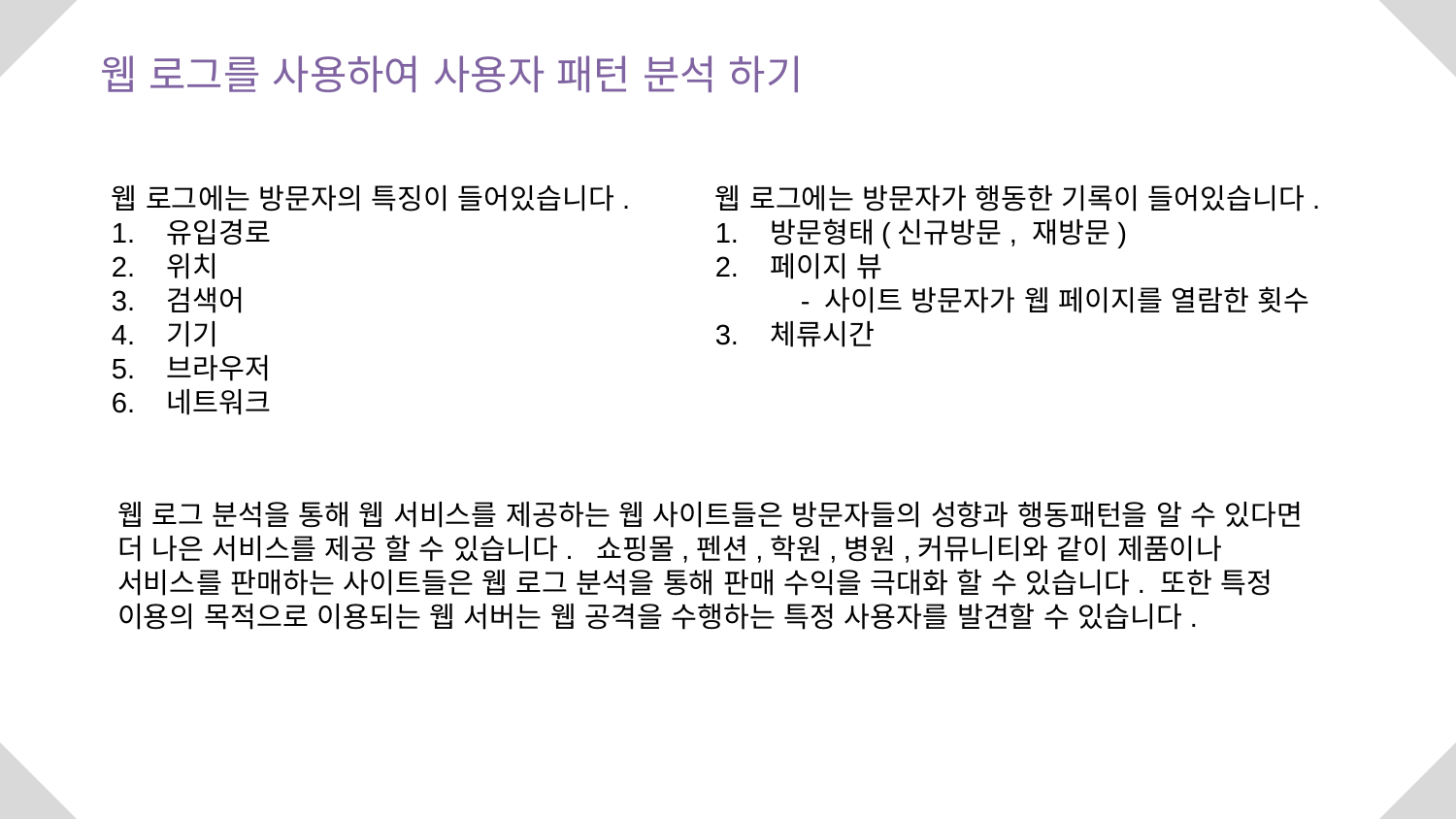

웹 로그를 사용하여 사용자 패턴 분석 하기
R10
웹 로그에는 방문자의 특징이 들어있습니다.
유입경로
위치
검색어
기기
브라우저
네트워크
웹 로그에는 방문자가 행동한 기록이 들어있습니다.
방문형태(신규방문, 재방문)
페이지 뷰
   - 사이트 방문자가 웹 페이지를 열람한 횟수
체류시간
웹 로그 분석을 통해 웹 서비스를 제공하는 웹 사이트들은 방문자들의 성향과 행동패턴을 알 수 있다면 더 나은 서비스를 제공 할 수 있습니다.  쇼핑몰,펜션,학원,병원,커뮤니티와 같이 제품이나 서비스를 판매하는 사이트들은 웹 로그 분석을 통해 판매 수익을 극대화 할 수 있습니다. 또한 특정 이용의 목적으로 이용되는 웹 서버는 웹 공격을 수행하는 특정 사용자를 발견할 수 있습니다.